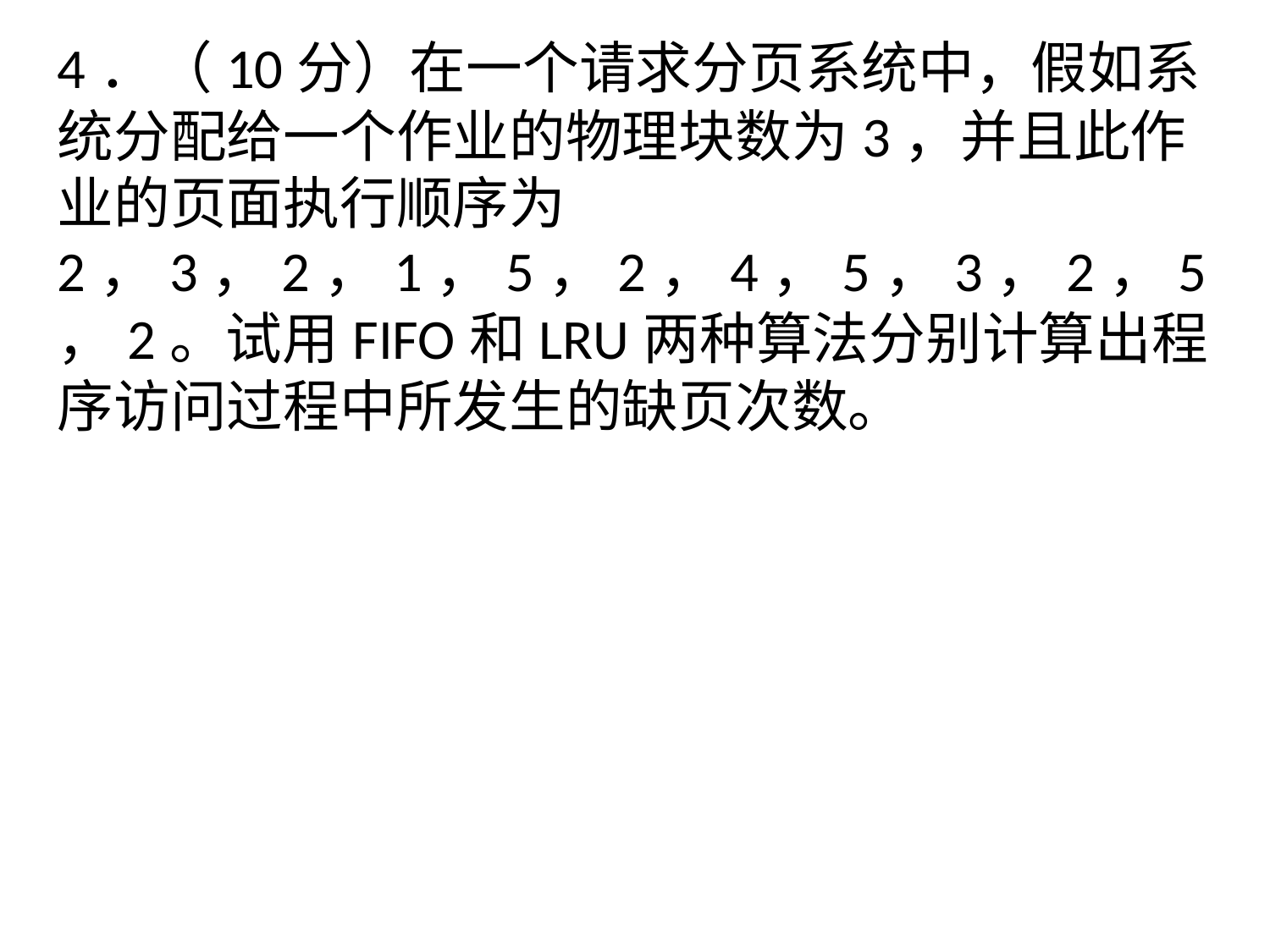

4．（10分）在一个请求分页系统中，假如系统分配给一个作业的物理块数为3，并且此作业的页面执行顺序为2，3，2，1，5，2，4，5，3，2，5，2。试用FIFO和LRU两种算法分别计算出程序访问过程中所发生的缺页次数。